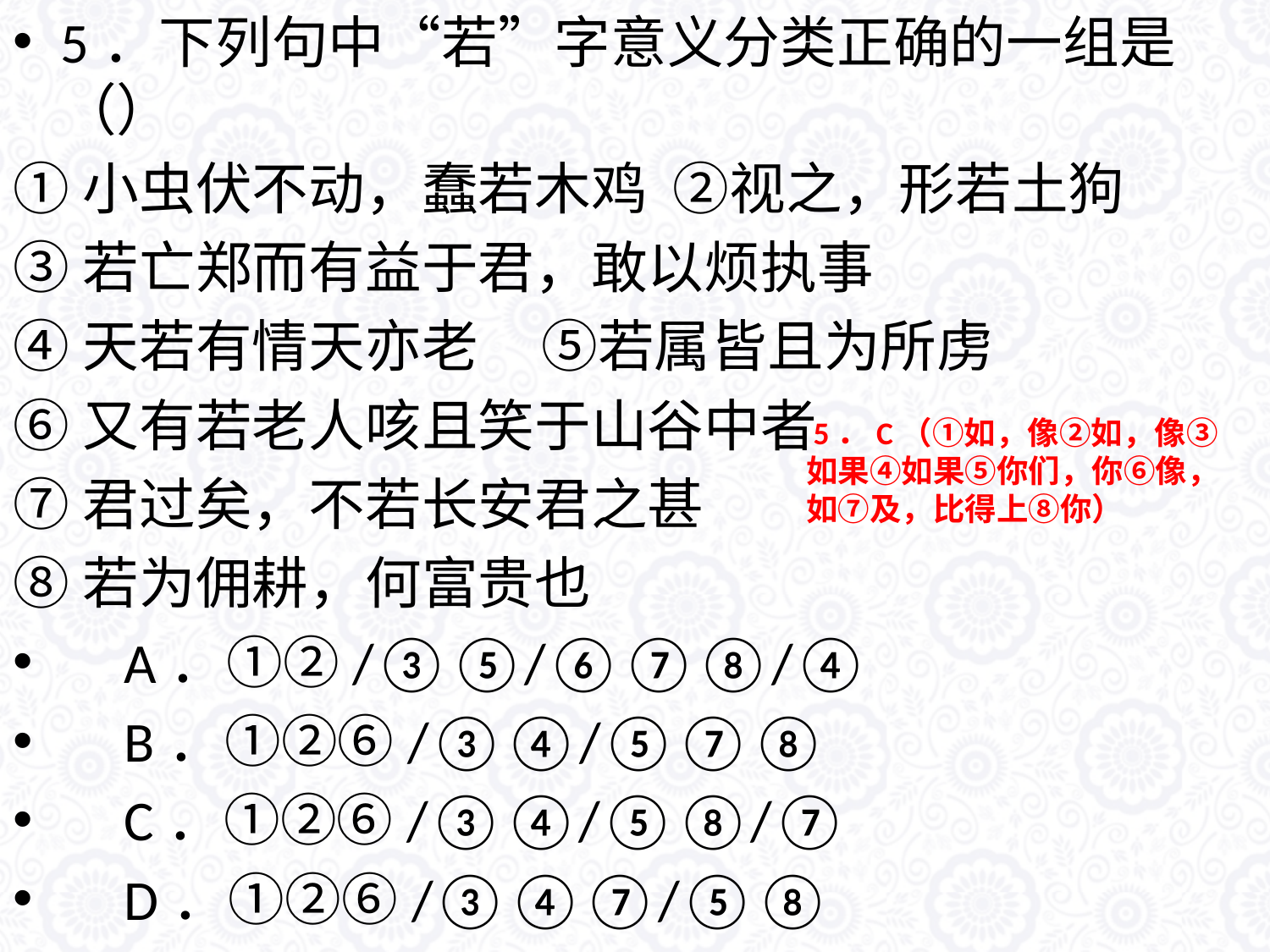

5．下列句中“若”字意义分类正确的一组是（）
①小虫伏不动，蠢若木鸡  ②视之，形若土狗
③若亡郑而有益于君，敢以烦执事
④天若有情天亦老     ⑤若属皆且为所虏
⑥又有若老人咳且笑于山谷中者
⑦君过矣，不若长安君之甚
⑧若为佣耕，何富贵也
     A．①②/③⑤/⑥⑦⑧/④
     B．①②⑥/③④/⑤⑦⑧
     C．①②⑥/③④/⑤⑧/⑦
     D．①②⑥/③④⑦/⑤⑧
 5．C（①如，像②如，像③如果④如果⑤你们，你⑥像，如⑦及，比得上⑧你）